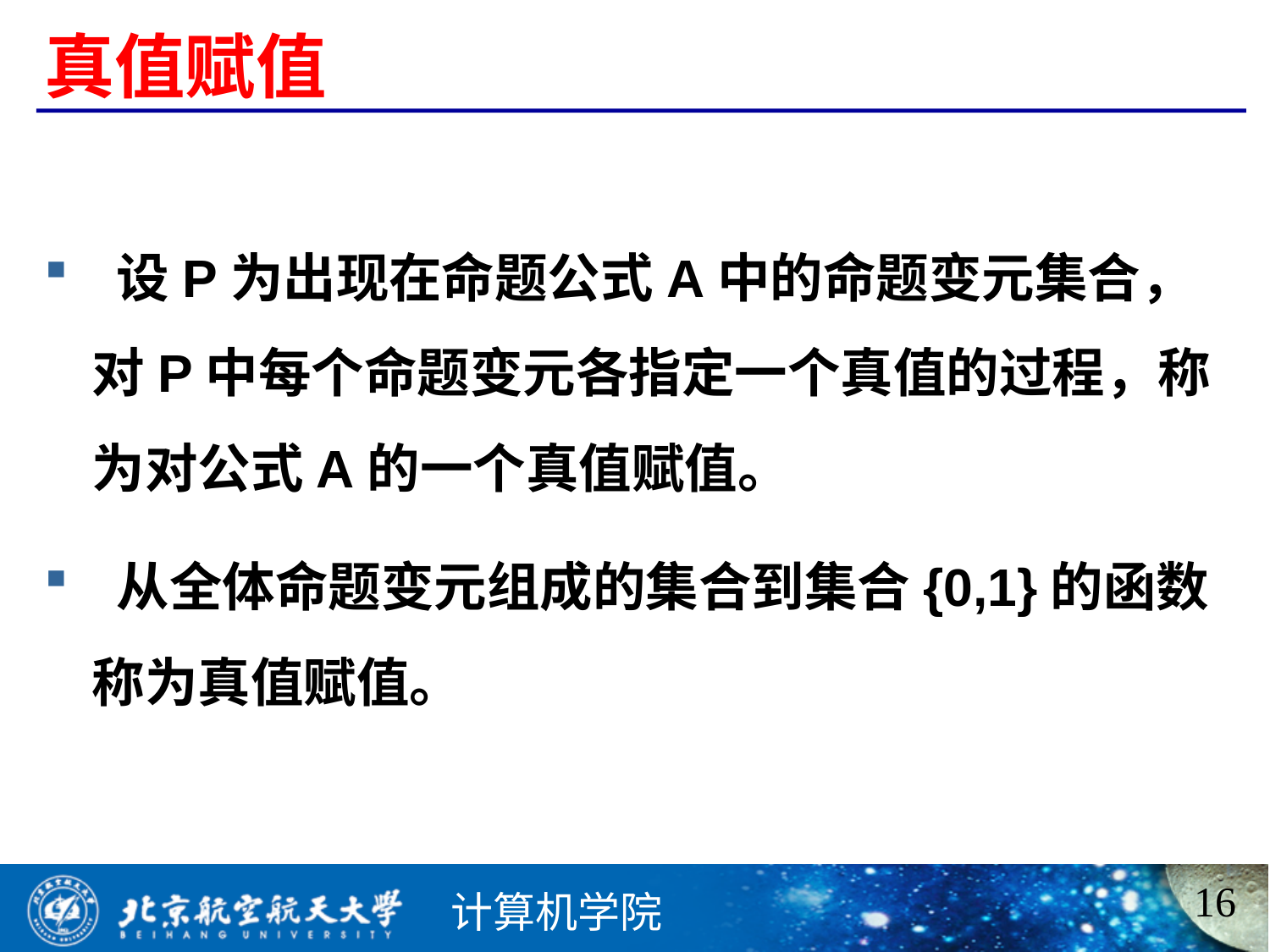

# 真值赋值
 设P为出现在命题公式A中的命题变元集合，对P中每个命题变元各指定一个真值的过程，称为对公式A的一个真值赋值。
 从全体命题变元组成的集合到集合{0,1}的函数称为真值赋值。